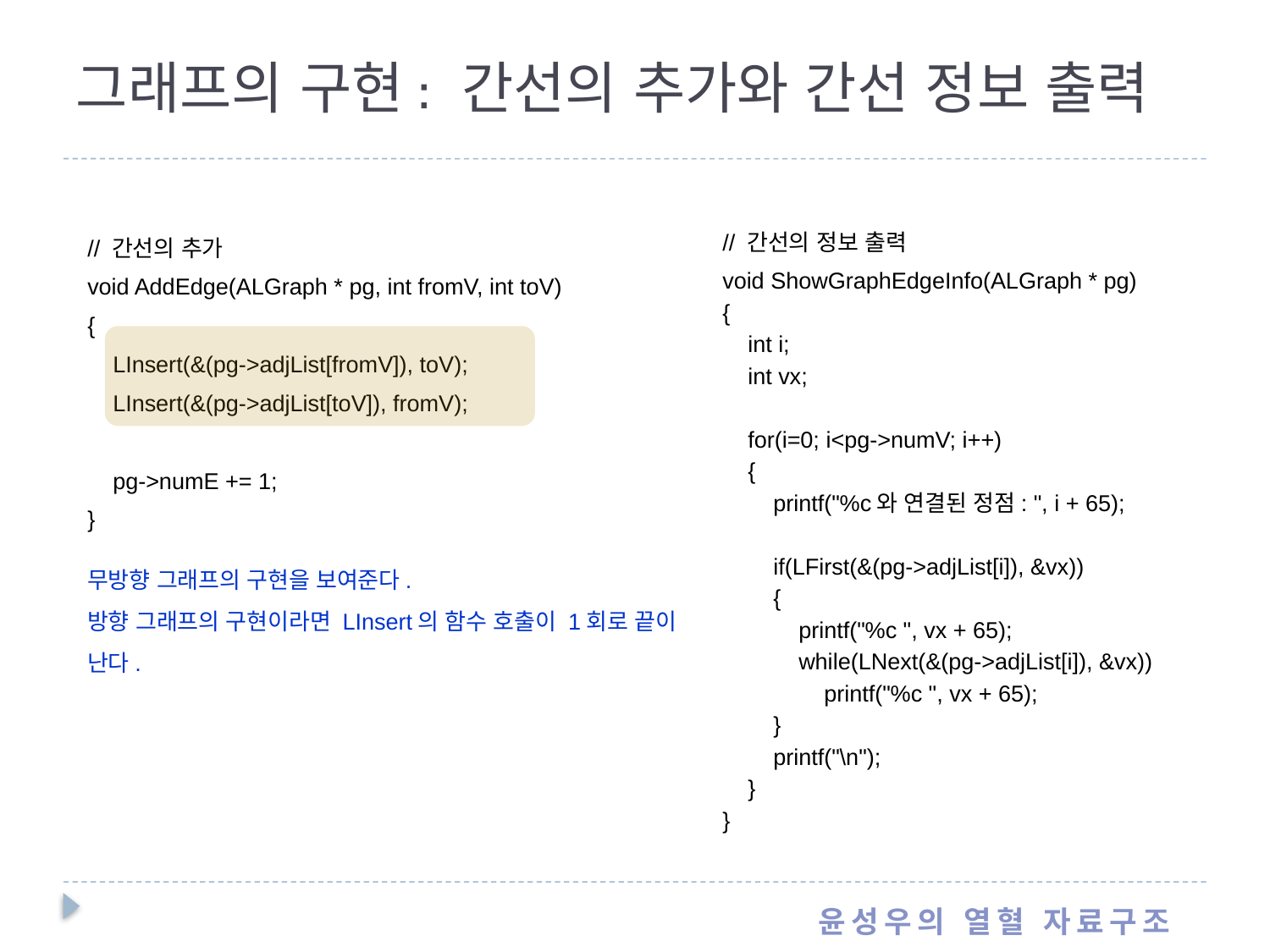

# 그래프의 구현: 간선의 추가와 간선 정보 출력
// 간선의 정보 출력
void ShowGraphEdgeInfo(ALGraph * pg)
{
    int i;
    int vx;

    for(i=0; i<pg->numV; i++)
    {
        printf("%c와 연결된 정점: ", i + 65);

        if(LFirst(&(pg->adjList[i]), &vx))
        {
            printf("%c ", vx + 65);
            while(LNext(&(pg->adjList[i]), &vx))
                printf("%c ", vx + 65);
        }
        printf("\n");
    }
}
// 간선의 추가
void AddEdge(ALGraph * pg, int fromV, int toV)
{
    LInsert(&(pg->adjList[fromV]), toV);
    LInsert(&(pg->adjList[toV]), fromV);

    pg->numE += 1;
}

무방향 그래프의 구현을 보여준다.
방향 그래프의 구현이라면 LInsert의 함수 호출이 1회로 끝이 난다.
윤성우의 열혈 자료구조